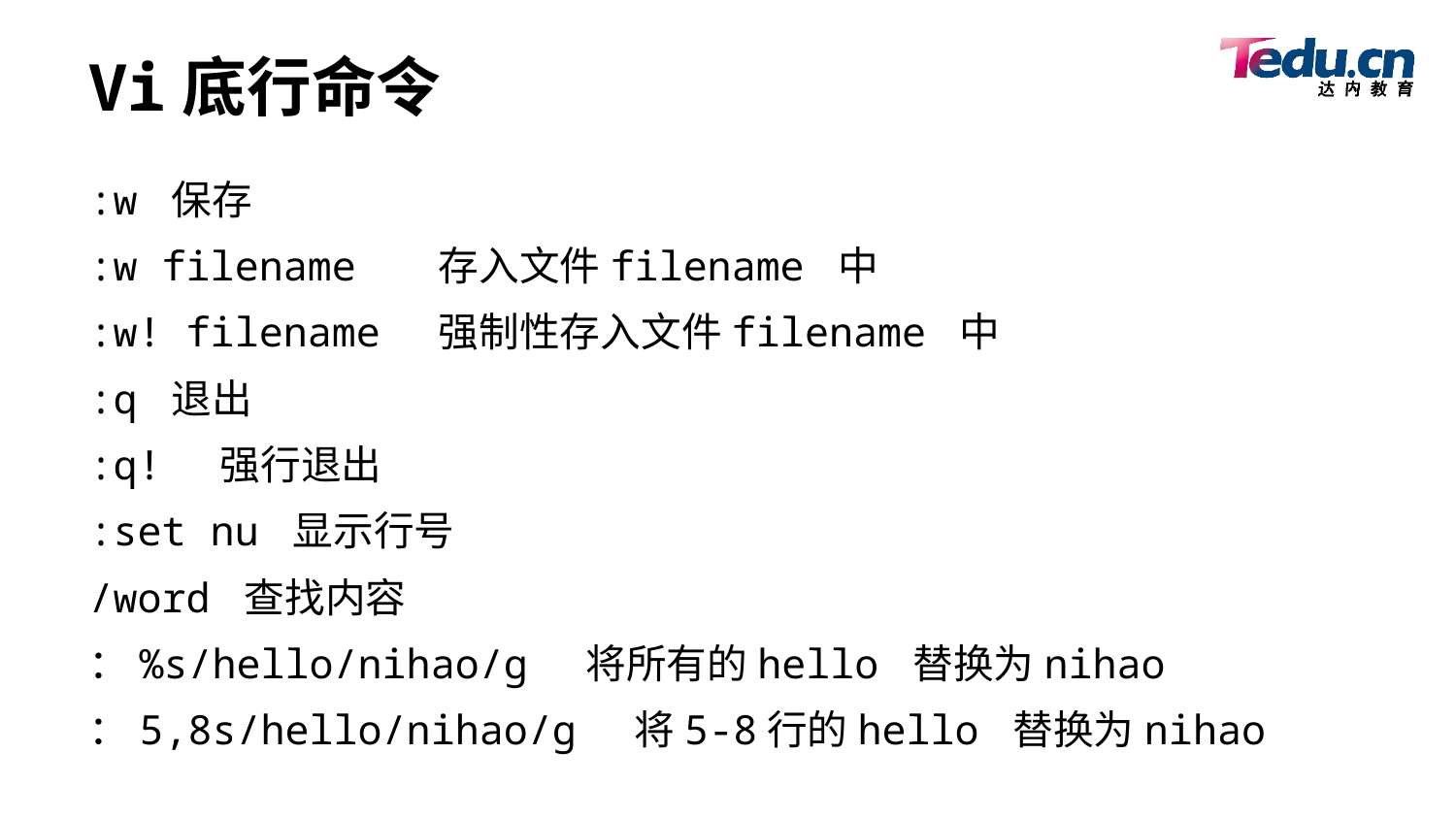

# Vi底行命令
:w 保存
:w filename   存入文件filename 中
:w! filename  强制性存入文件filename 中
:q 退出
:q!  强行退出
:set nu 显示行号
/word 查找内容
：%s/hello/nihao/g  将所有的hello 替换为nihao
：5,8s/hello/nihao/g  将5-8行的hello 替换为nihao